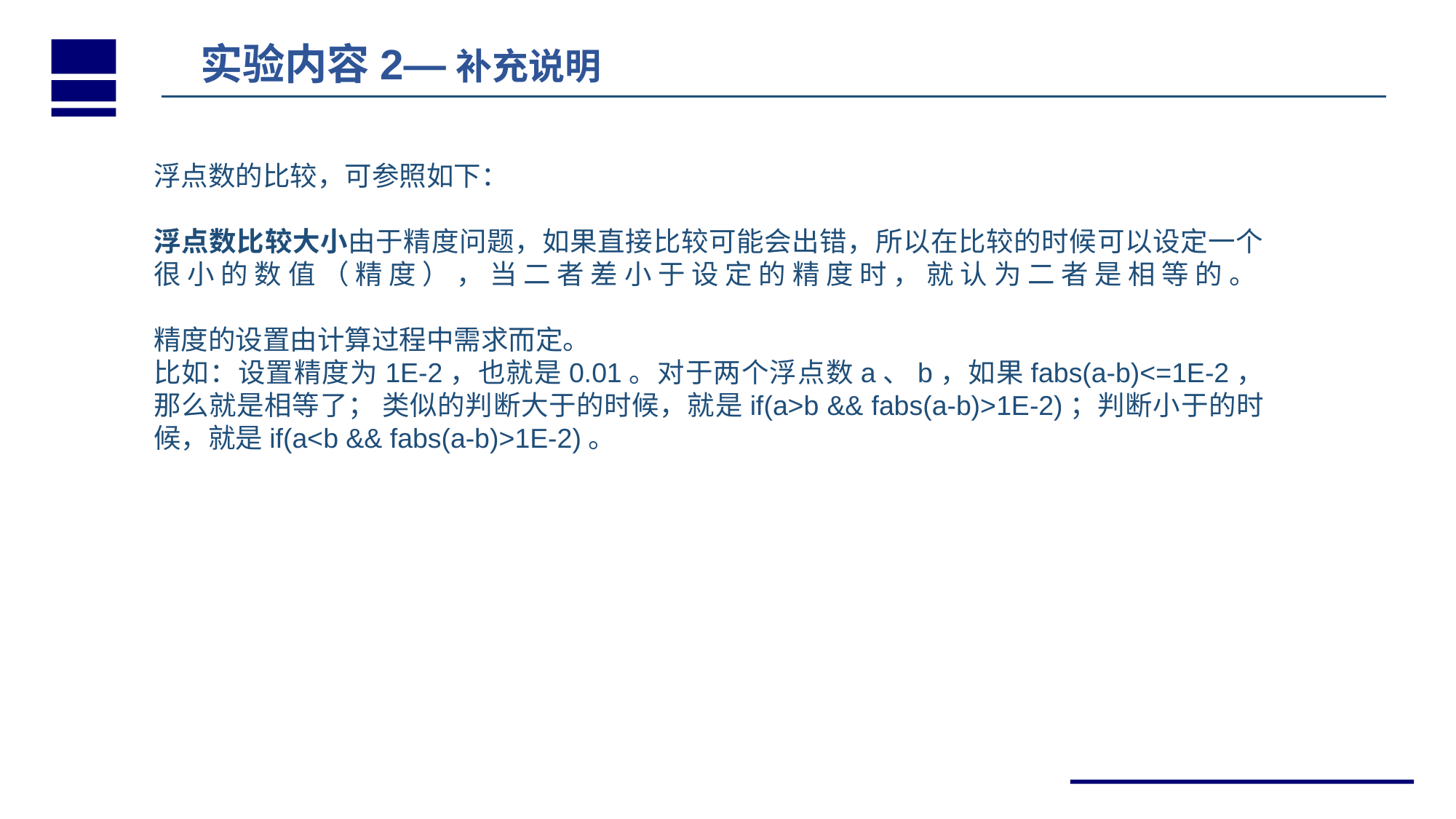

实验内容2—补充说明

浮点数的比较，可参照如下：

浮点数比较大小由于精度问题，如果直接比较可能会出错，所以在比较的时候可以设定一个很小的数值（精度），当二者差小于设定的精度时，就认为二者是相等的。
精度的设置由计算过程中需求而定。
比如：设置精度为1E-2，也就是0.01。对于两个浮点数a、b，如果fabs(a-b)<=1E-2，那么就是相等了； 类似的判断大于的时候，就是if(a>b && fabs(a-b)>1E-2)；判断小于的时候，就是if(a<b && fabs(a-b)>1E-2)。